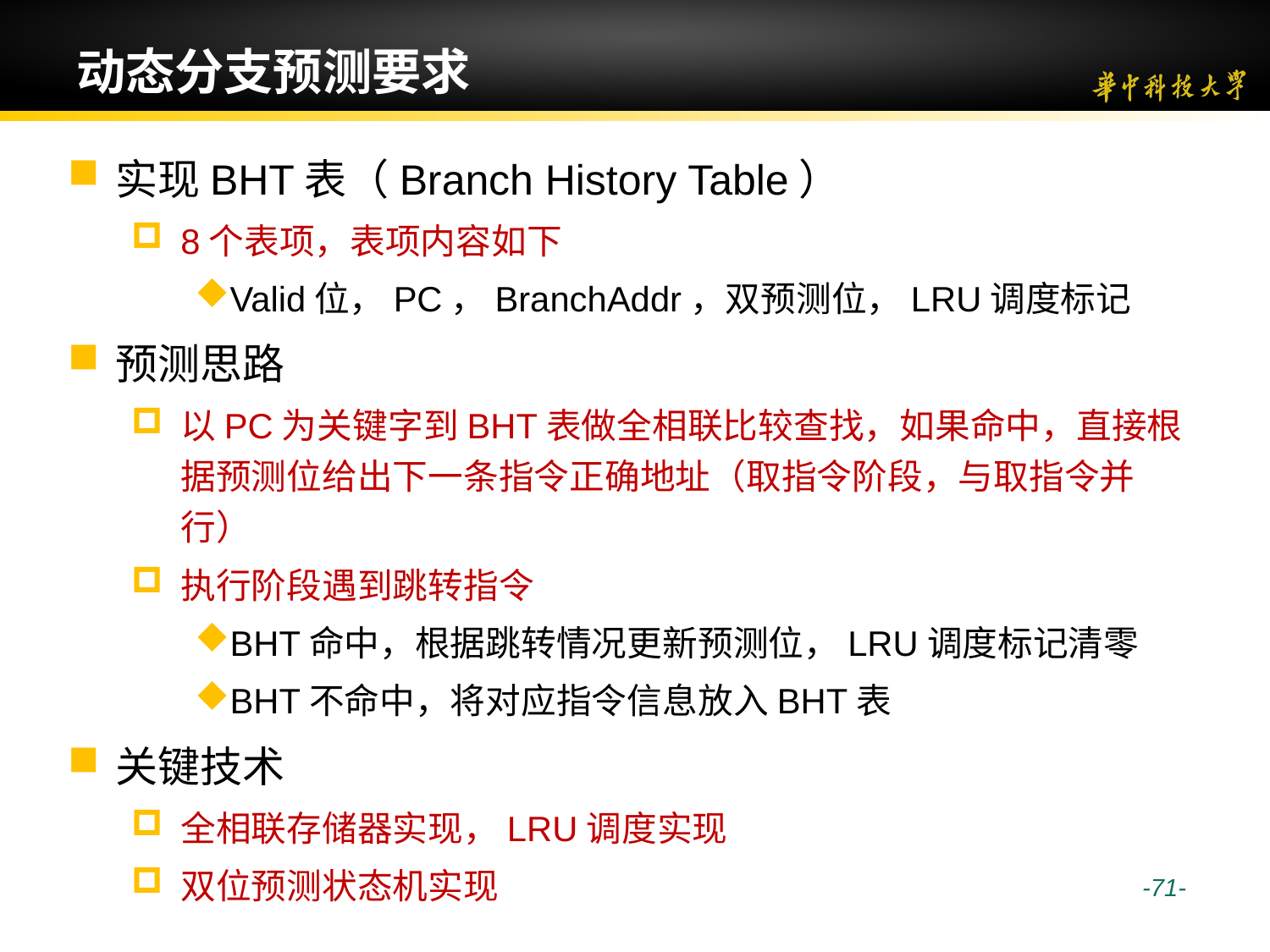

# 动态分支预测要求
实现BHT表（Branch History Table）
8个表项，表项内容如下
Valid位，PC，BranchAddr，双预测位，LRU调度标记
预测思路
以PC为关键字到BHT表做全相联比较查找，如果命中，直接根据预测位给出下一条指令正确地址（取指令阶段，与取指令并行）
执行阶段遇到跳转指令
BHT命中，根据跳转情况更新预测位，LRU调度标记清零
BHT不命中，将对应指令信息放入BHT表
关键技术
全相联存储器实现，LRU调度实现
双位预测状态机实现
 -71-